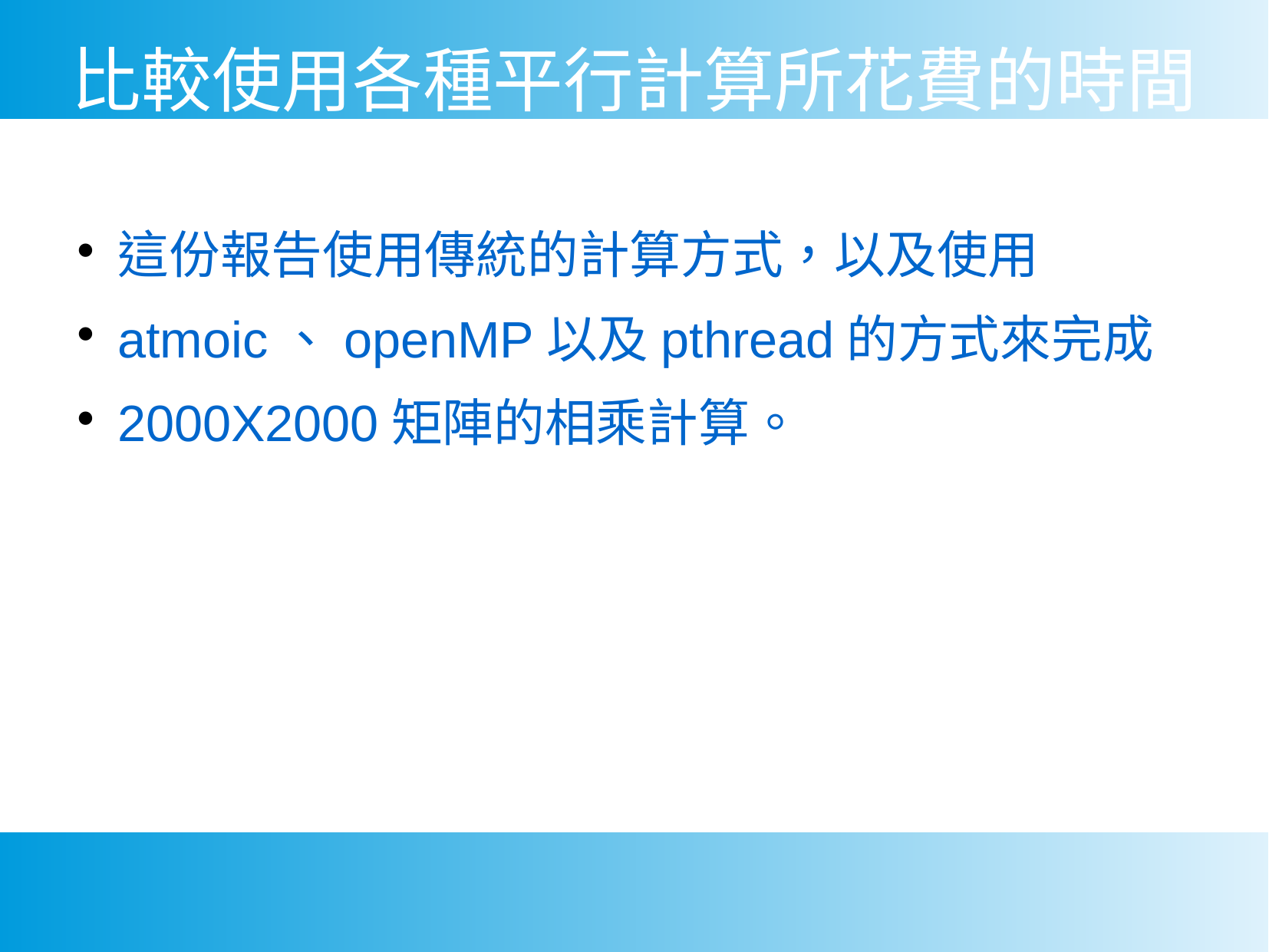

比較使用各種平行計算所花費的時間
這份報告使用傳統的計算方式，以及使用
atmoic、openMP以及pthread的方式來完成
2000X2000矩陣的相乘計算。